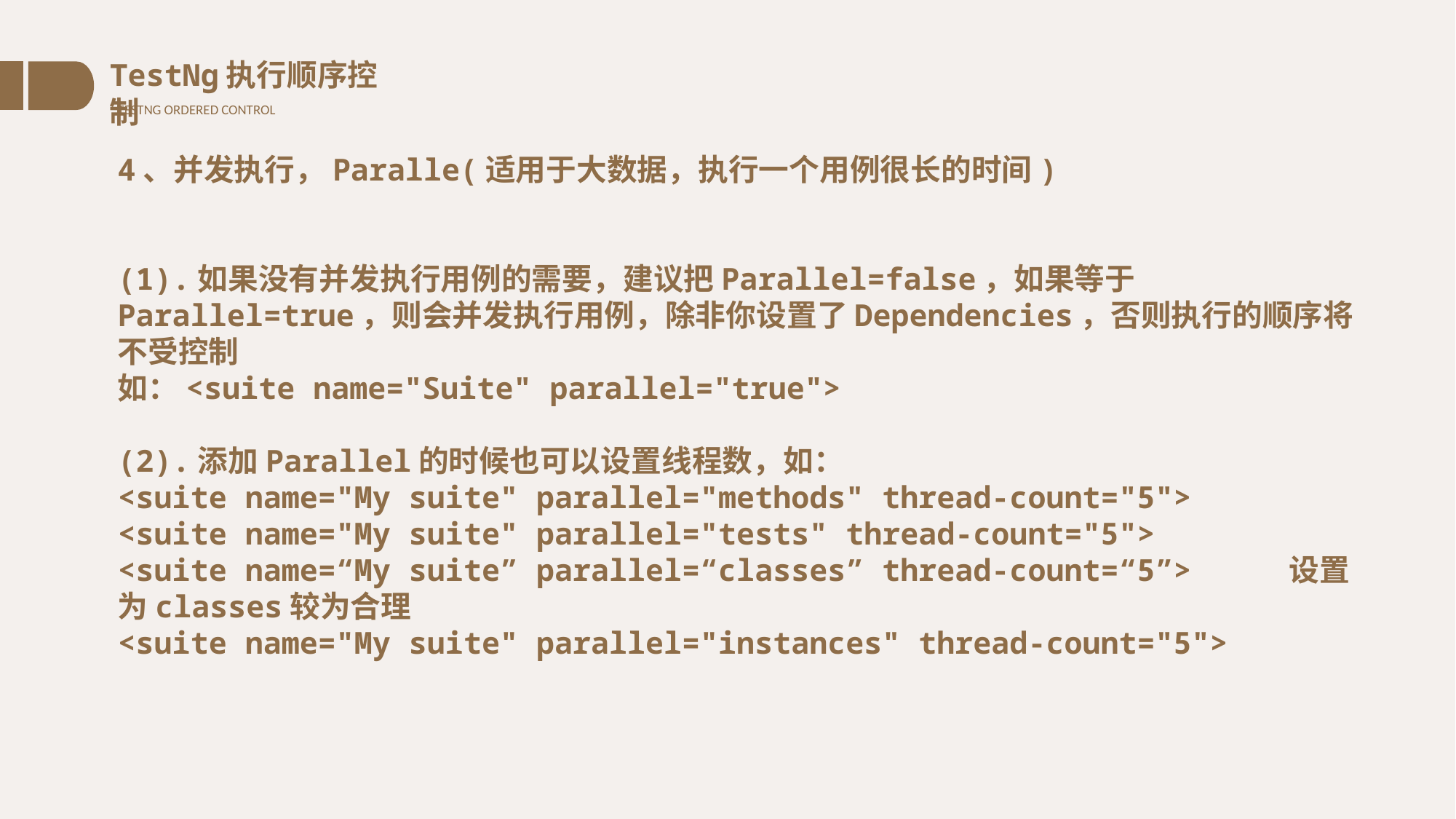

TestNg执行顺序控制

TESTNG ORDERED CONTROL
4、并发执行，Paralle(适用于大数据，执行一个用例很长的时间)

(1).如果没有并发执行用例的需要，建议把Parallel=false，如果等于Parallel=true，则会并发执行用例，除非你设置了Dependencies，否则执行的顺序将不受控制
如：<suite name="Suite" parallel="true">

(2).添加Parallel的时候也可以设置线程数，如：
<suite name="My suite" parallel="methods" thread-count="5">
<suite name="My suite" parallel="tests" thread-count="5">
<suite name=“My suite” parallel=“classes” thread-count=“5”>     设置为classes较为合理
<suite name="My suite" parallel="instances" thread-count="5">